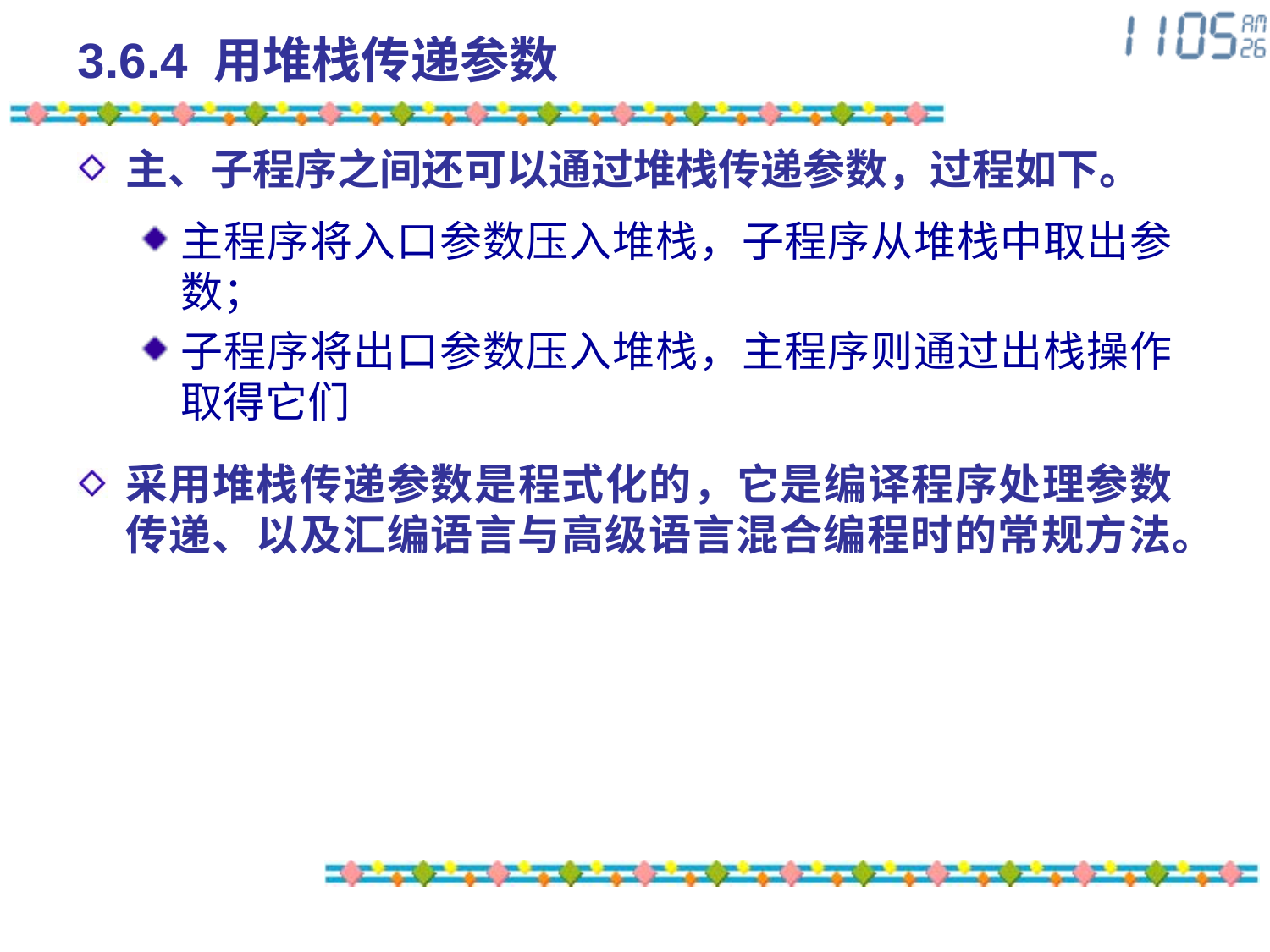

# 3.6.4 用堆栈传递参数
主、子程序之间还可以通过堆栈传递参数，过程如下。
主程序将入口参数压入堆栈，子程序从堆栈中取出参数；
子程序将出口参数压入堆栈，主程序则通过出栈操作取得它们
采用堆栈传递参数是程式化的，它是编译程序处理参数传递、以及汇编语言与高级语言混合编程时的常规方法。